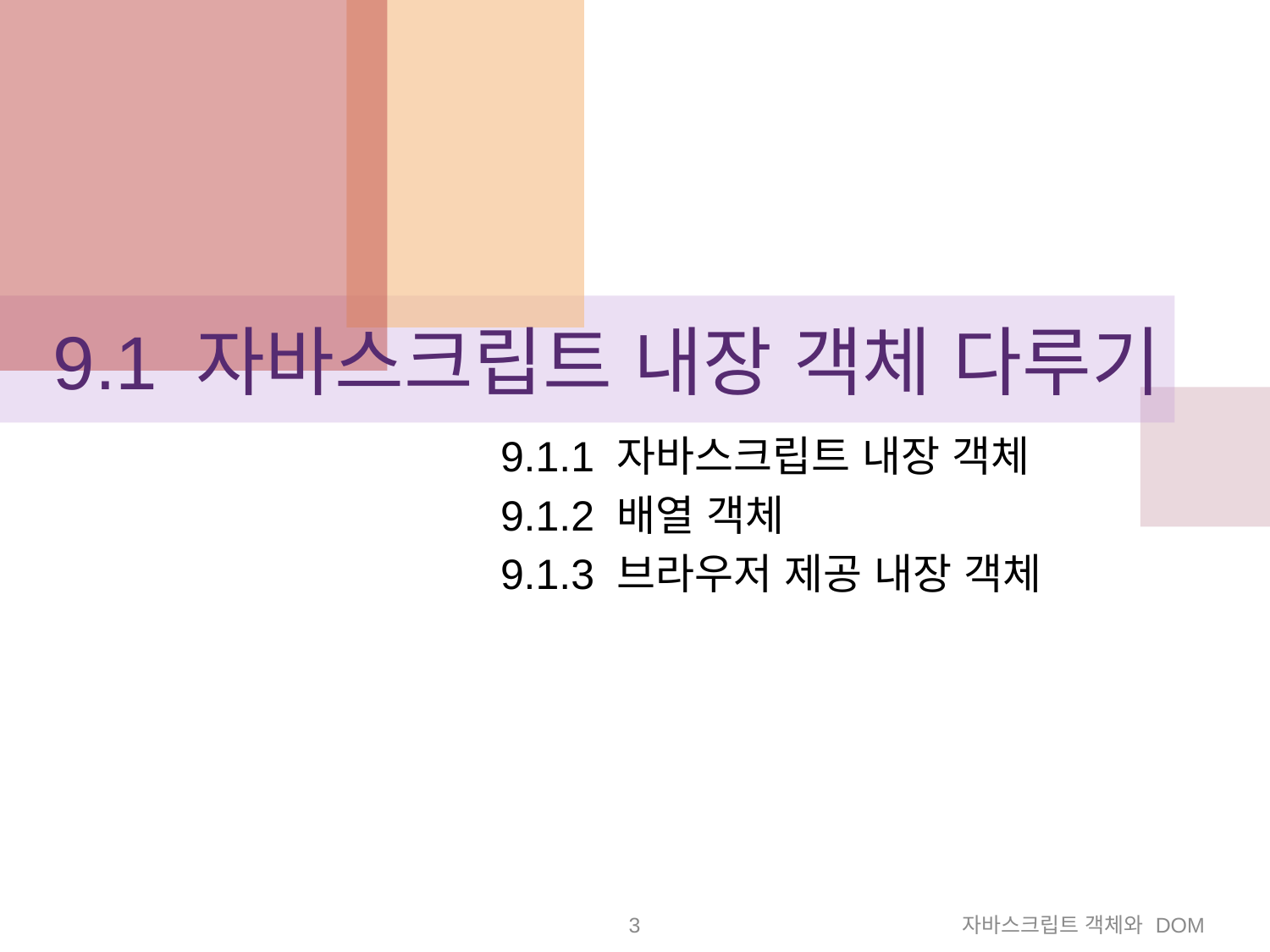

# 9.1 자바스크립트 내장 객체 다루기
9.1.1 자바스크립트 내장 객체
9.1.2 배열 객체
9.1.3 브라우저 제공 내장 객체
3
자바스크립트 객체와 DOM